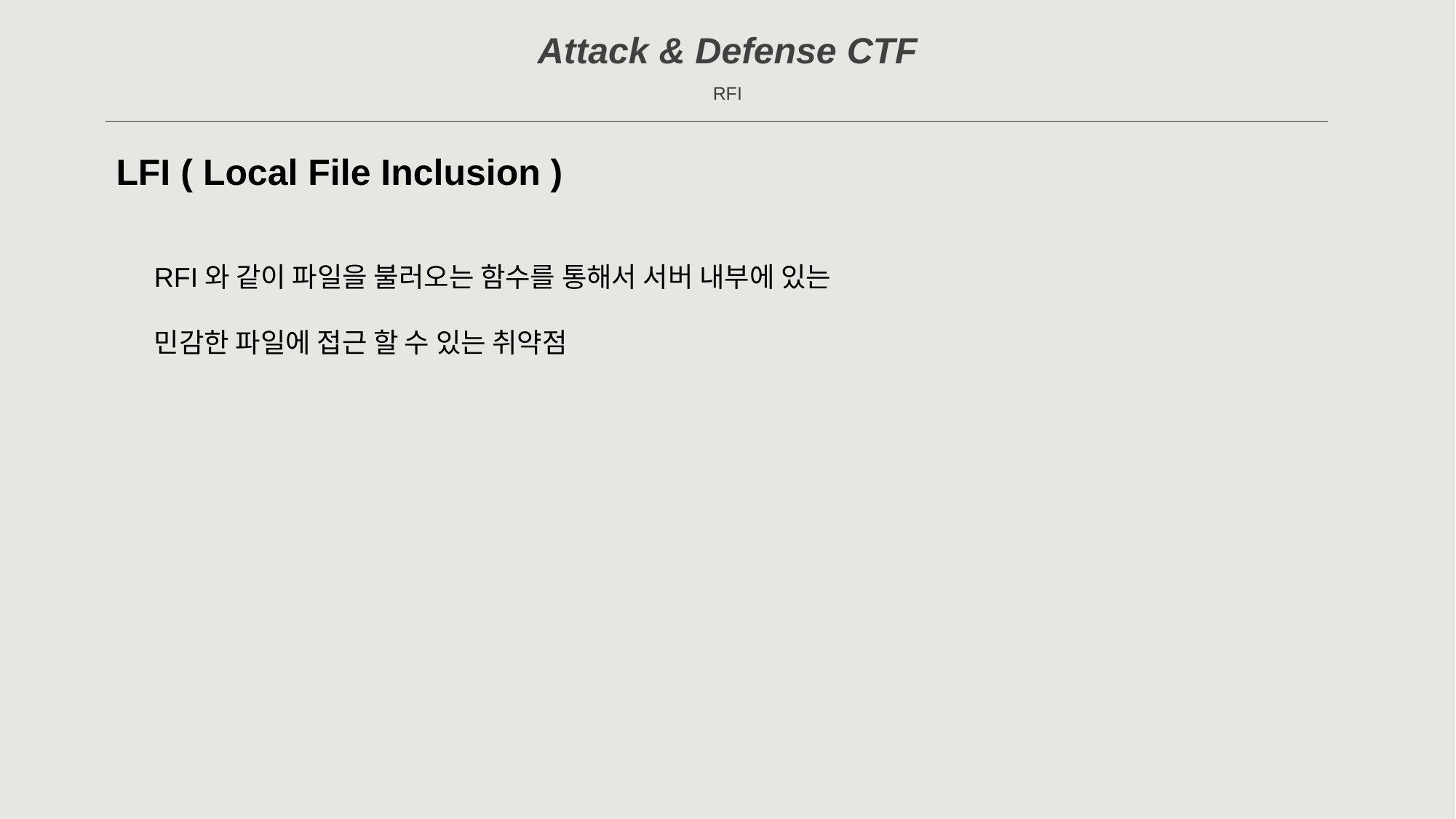

Attack & Defense CTF
RFI
LFI ( Local File Inclusion )
RFI와 같이 파일을 불러오는 함수를 통해서 서버 내부에 있는
민감한 파일에 접근 할 수 있는 취약점